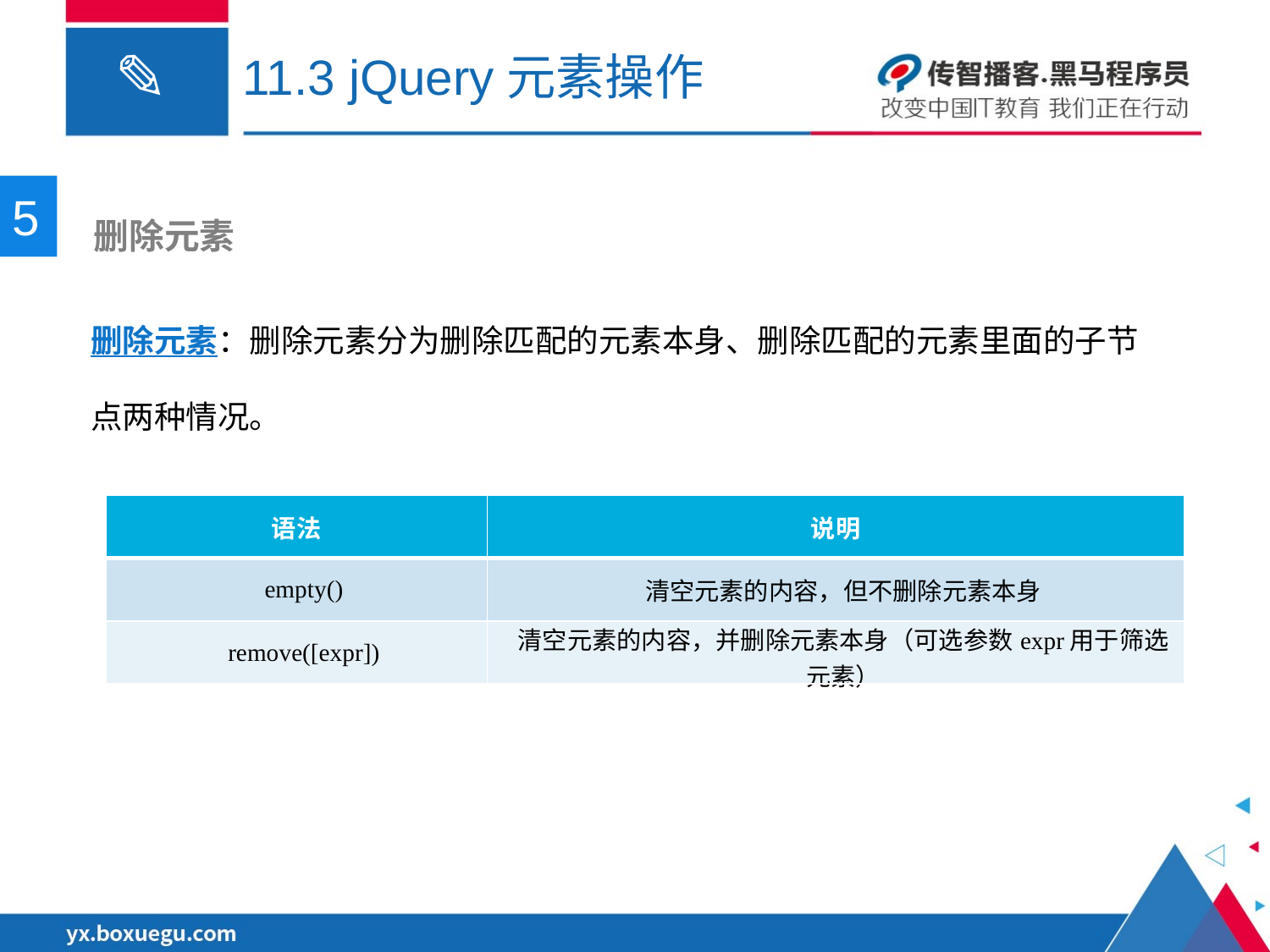

# 11.3 jQuery元素操作

5
  删除元素
删除元素：删除元素分为删除匹配的元素本身、删除匹配的元素里面的子节点两种情况。
| 语法 | 说明 |
| --- | --- |
| empty() | 清空元素的内容，但不删除元素本身 |
| remove([expr]) | 清空元素的内容，并删除元素本身（可选参数expr用于筛选元素） |